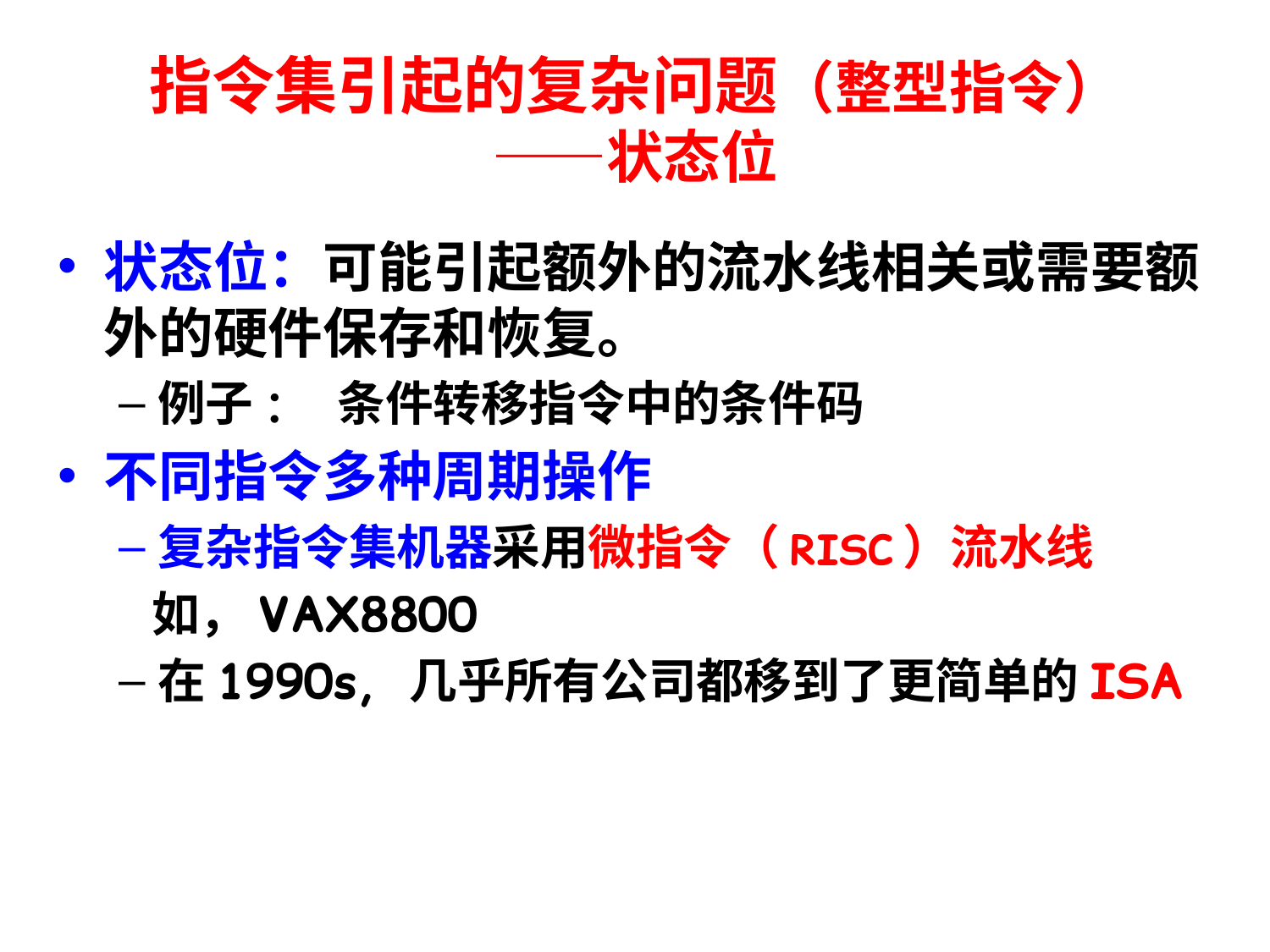

# 指令集引起的复杂问题（整型指令） ——状态位
状态位：可能引起额外的流水线相关或需要额外的硬件保存和恢复。
例子:  条件转移指令中的条件码
不同指令多种周期操作
复杂指令集机器采用微指令（RISC）流水线
  如，VAX8800
在1990s, 几乎所有公司都移到了更简单的ISA

35